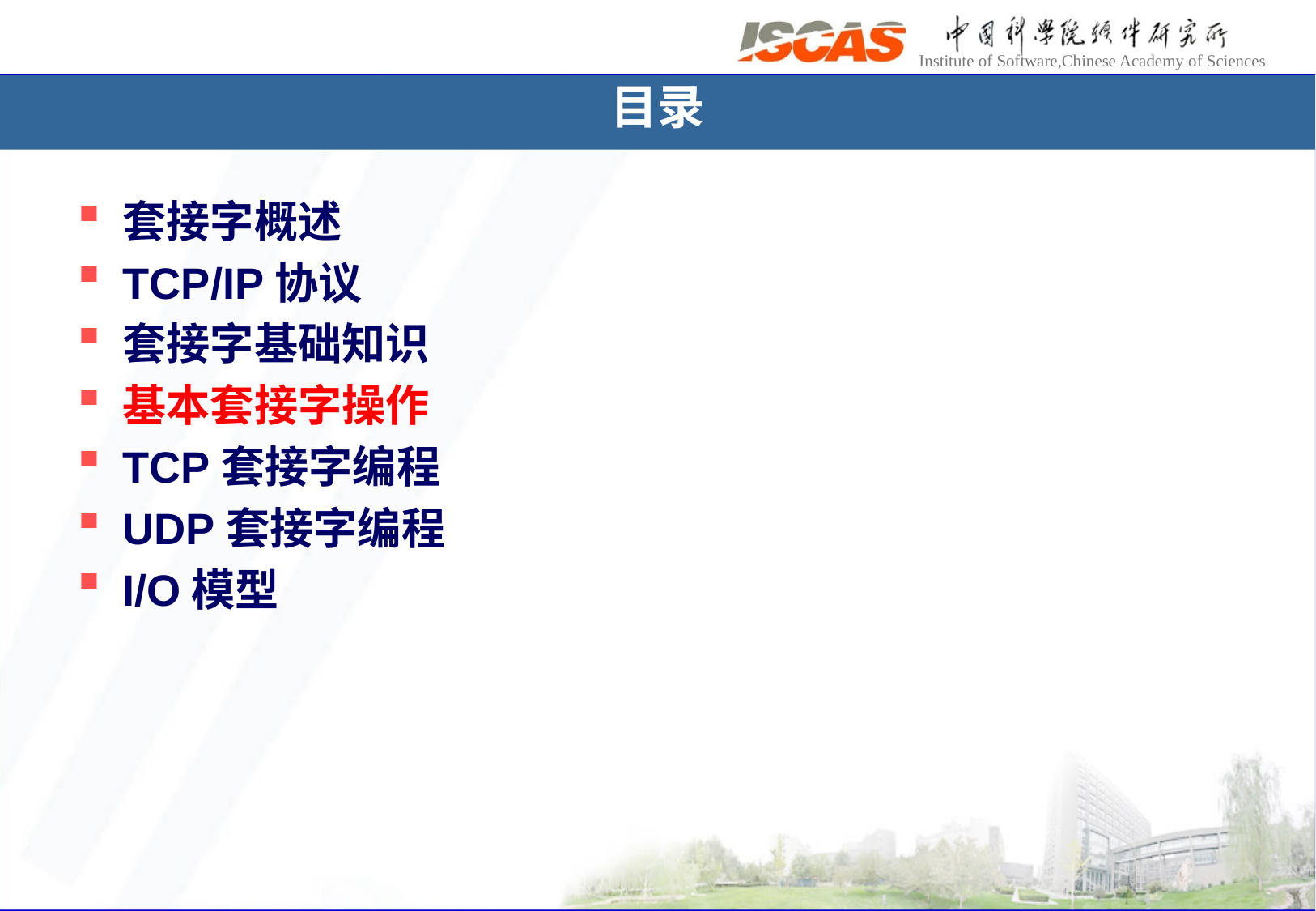

# 目录
套接字概述
TCP/IP协议
套接字基础知识
基本套接字操作
TCP套接字编程
UDP套接字编程
I/O模型